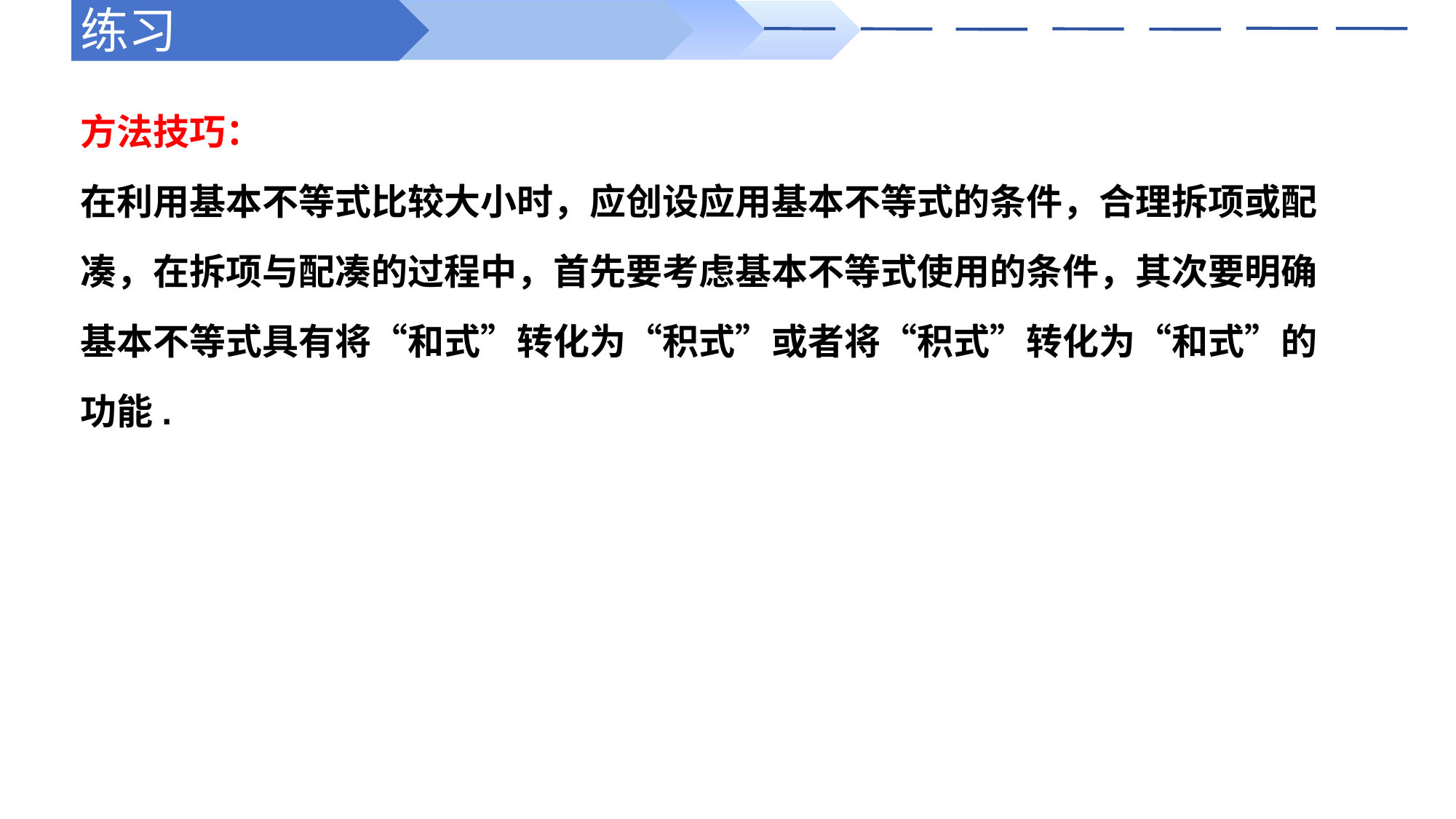

练习

方法技巧：
在利用基本不等式比较大小时，应创设应用基本不等式的条件，合理拆项或配凑，在拆项与配凑的过程中，首先要考虑基本不等式使用的条件，其次要明确基本不等式具有将“和式”转化为“积式”或者将“积式”转化为“和式”的功能.